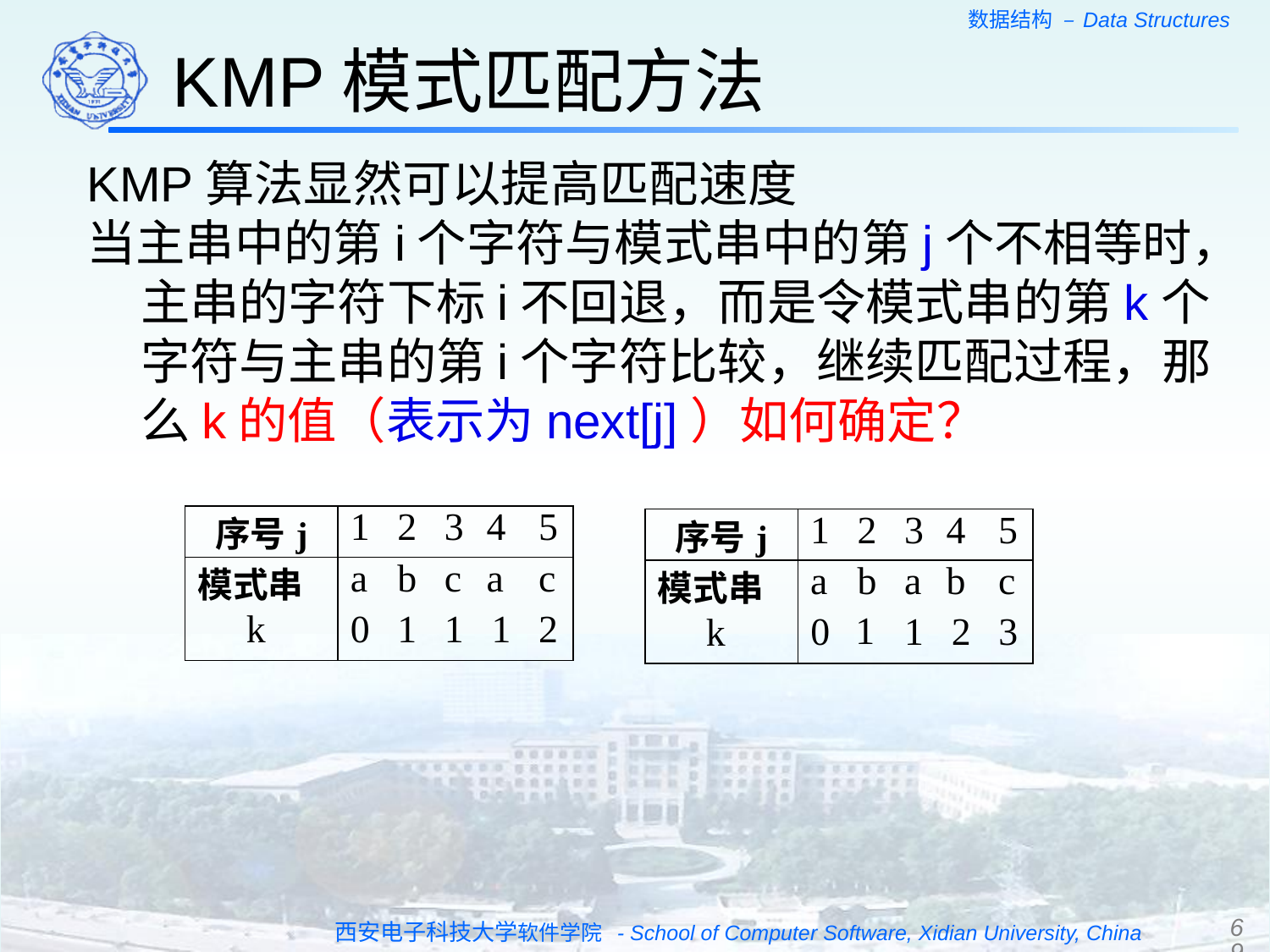

KMP模式匹配方法
KMP算法显然可以提高匹配速度
当主串中的第i个字符与模式串中的第j个不相等时，主串的字符下标i不回退，而是令模式串的第k个字符与主串的第i个字符比较，继续匹配过程，那么k的值（表示为next[j]）如何确定？

| 序号j | 1 | 2 | 3 | 4 | 5 |
| --- | --- | --- | --- | --- | --- |
| 模式串 | a | b | c | a | c |
| k |  |  |  |  |  |
| 序号j | 1 | 2 | 3 | 4 | 5 |
| --- | --- | --- | --- | --- | --- |
| 模式串 | a | b | a | b | c |
| k |  |  |  |  |  |
0
1
1
1
2
1
0
1
2
3
69